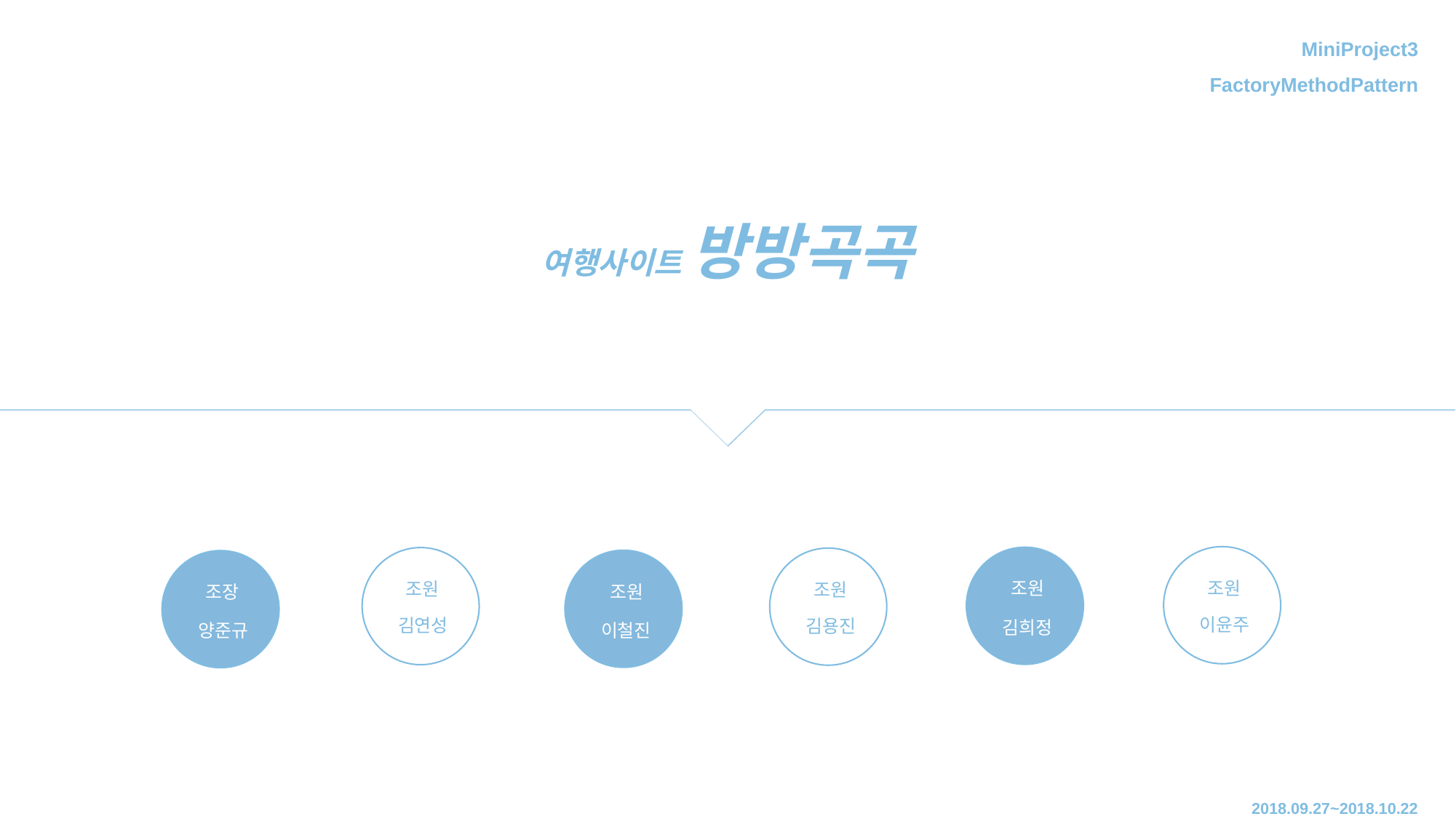

MiniProject3
FactoryMethodPattern

여행사이트 방방곡곡

조원
이윤주

조원
김희정

조원
김연성

조원
김용진

조원
이철진

조장
양준규
2018.09.27~2018.10.22